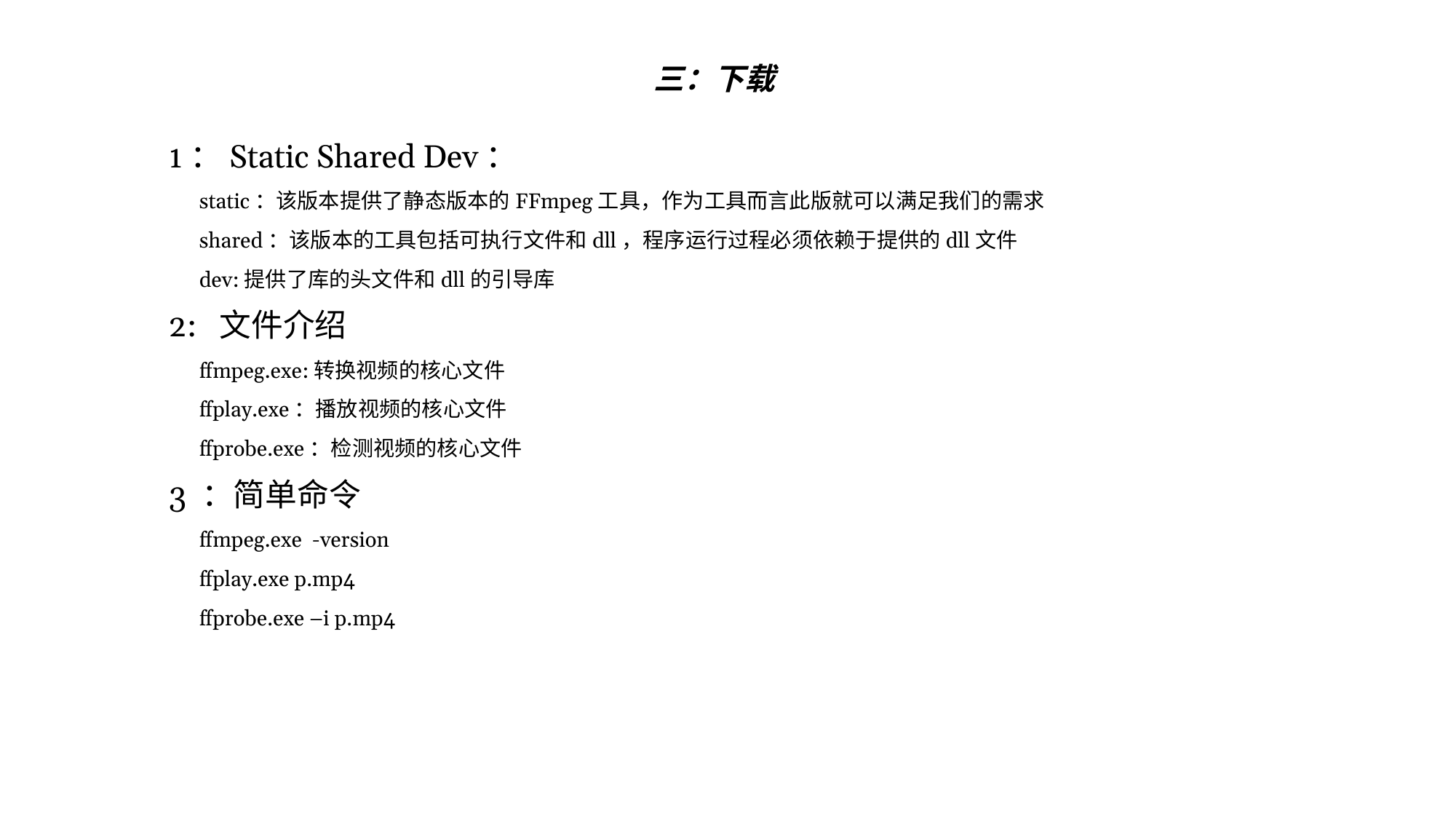

# 三：下载
1：Static Shared Dev：
      static：该版本提供了静态版本的FFmpeg工具，作为工具而言此版就可以满足我们的需求
      shared：该版本的工具包括可执行文件和dll，程序运行过程必须依赖于提供的dll文件
      dev:提供了库的头文件和dll的引导库
2:  文件介绍
      ffmpeg.exe:转换视频的核心文件
      ffplay.exe：播放视频的核心文件
      ffprobe.exe：检测视频的核心文件
3 ：简单命令
      ffmpeg.exe  -version
      ffplay.exe p.mp4
      ffprobe.exe –i p.mp4